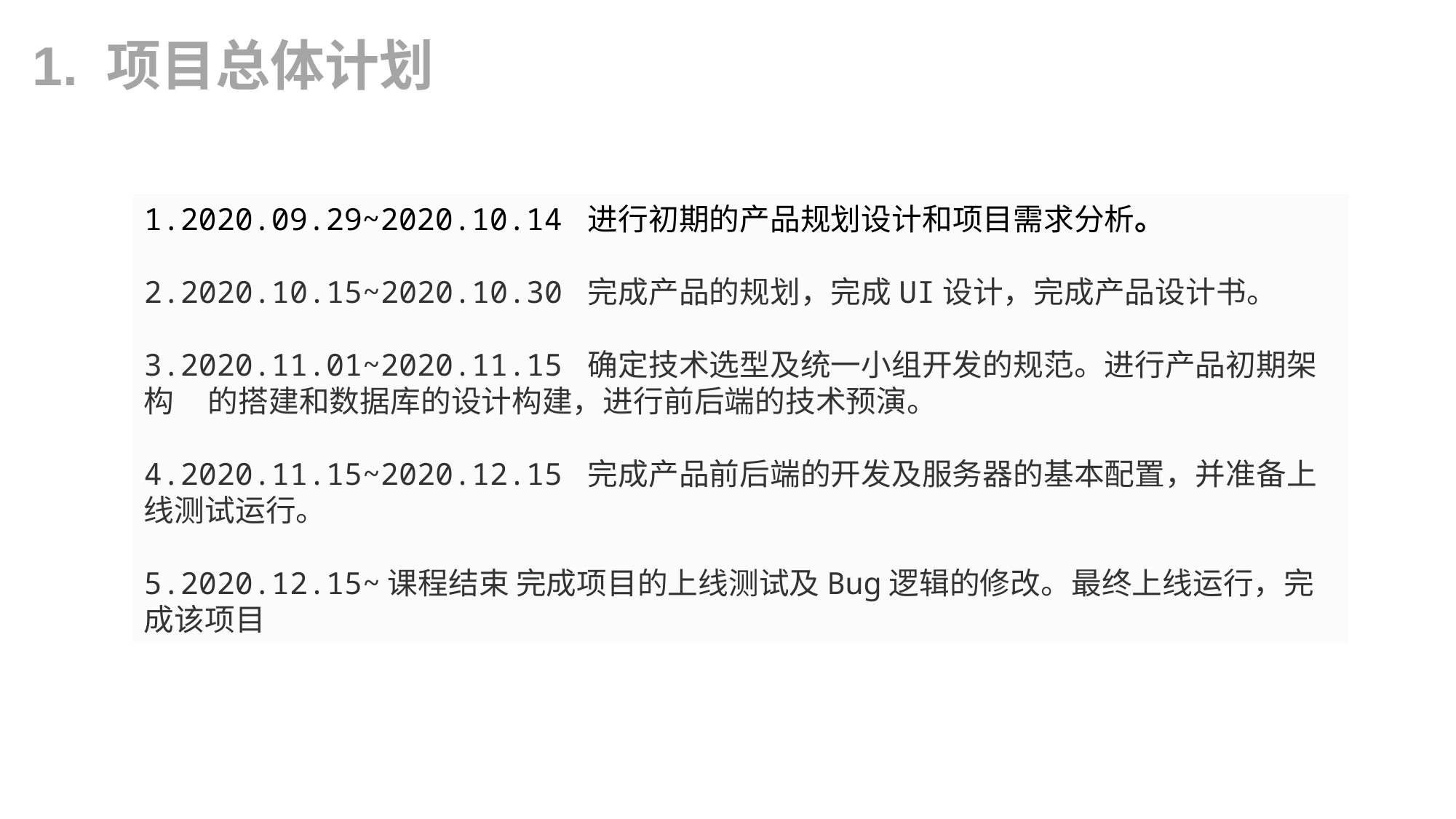

1. 项目总体计划
1.2020.09.29~2020.10.14 进行初期的产品规划设计和项目需求分析。

2020.10.15~2020.10.30 完成产品的规划，完成UI设计，完成产品设计书。

2020.11.01~2020.11.15 确定技术选型及统一小组开发的规范。进行产品初期架构     的搭建和数据库的设计构建，进行前后端的技术预演。

2020.11.15~2020.12.15 完成产品前后端的开发及服务器的基本配置，并准备上线测试运行。

2020.12.15~课程结束 完成项目的上线测试及Bug逻辑的修改。最终上线运行，完成该项目